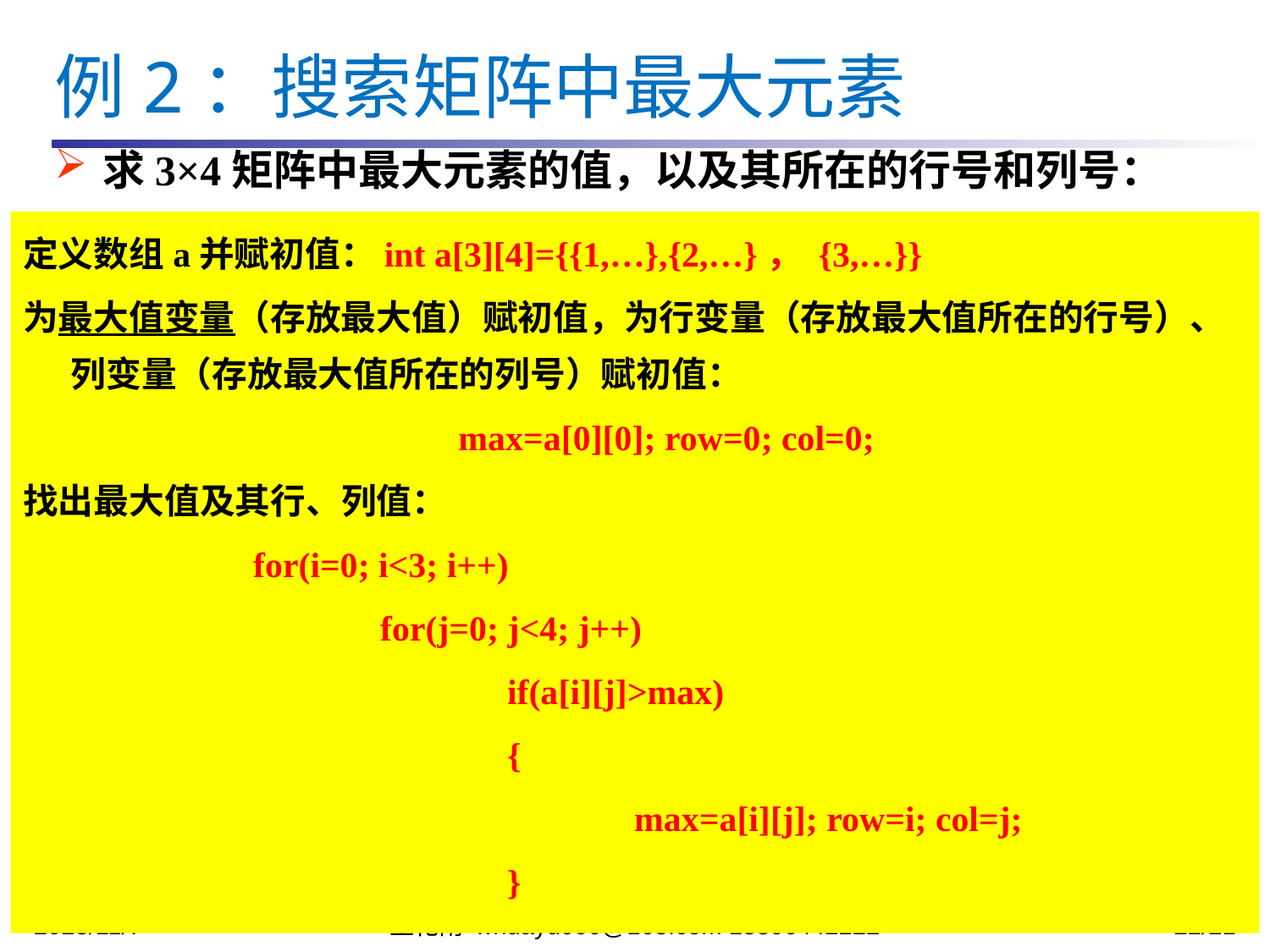

例2：搜索矩阵中最大元素
求3×4矩阵中最大元素的值，以及其所在的行号和列号：

定义数组a并赋初值：int a[3][4]={{1,…},{2,…}， {3,…}}
为最大值变量（存放最大值）赋初值，为行变量（存放最大值所在的行号）、列变量（存放最大值所在的列号）赋初值：
max=a[0][0]; row=0; col=0;
找出最大值及其行、列值：
		for(i=0; i<3; i++)
			for(j=0; j<4; j++)
    				if(a[i][j]>max)
				{
					max=a[i][j]; row=i; col=j;
		   		}
2023/11/7
王化雨 whuayu000@163.com 13306442222
22/21